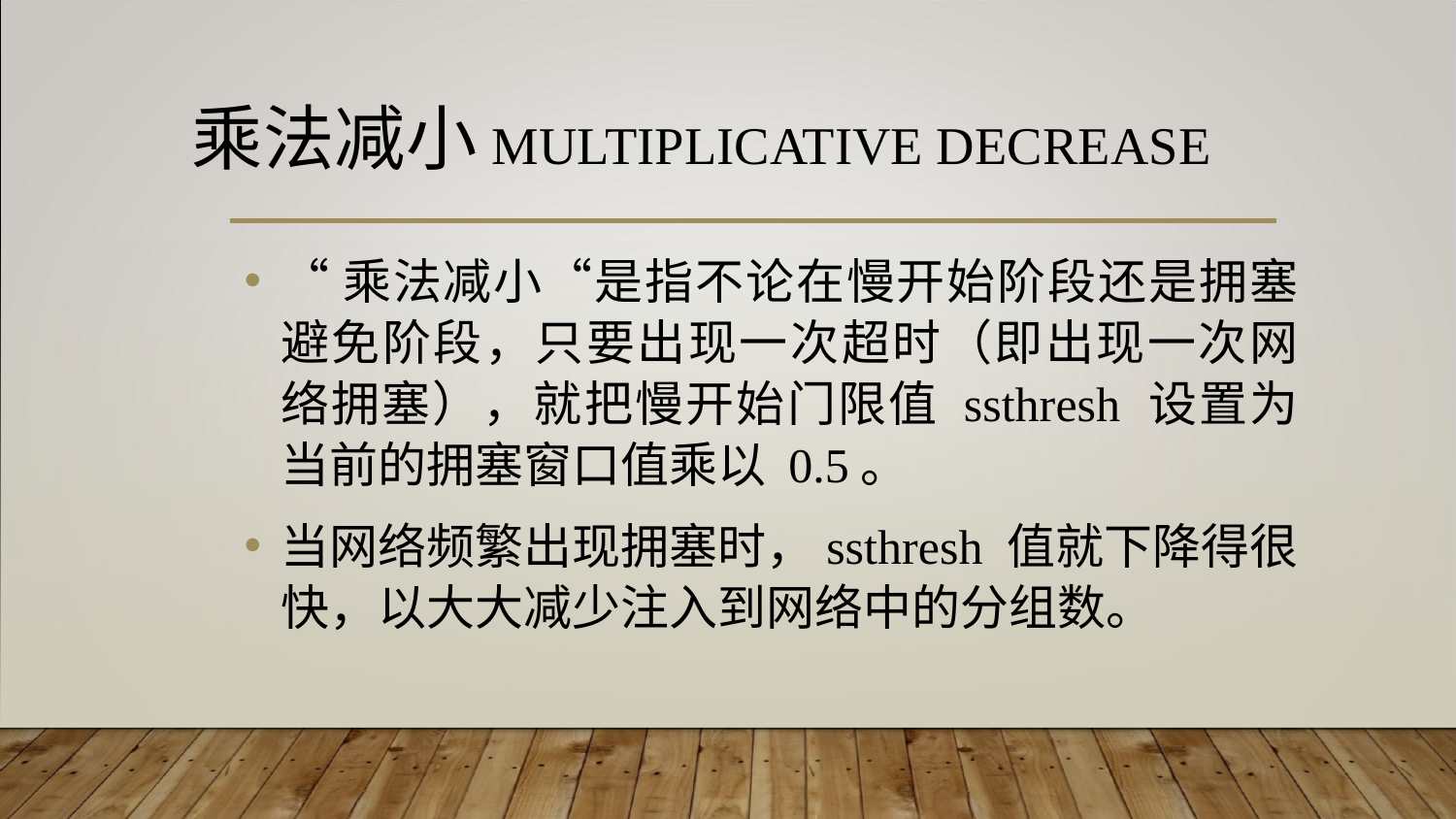

# 乘法减小multiplicative decrease
“乘法减小“是指不论在慢开始阶段还是拥塞避免阶段，只要出现一次超时（即出现一次网络拥塞），就把慢开始门限值 ssthresh 设置为当前的拥塞窗口值乘以 0.5。
当网络频繁出现拥塞时，ssthresh 值就下降得很快，以大大减少注入到网络中的分组数。